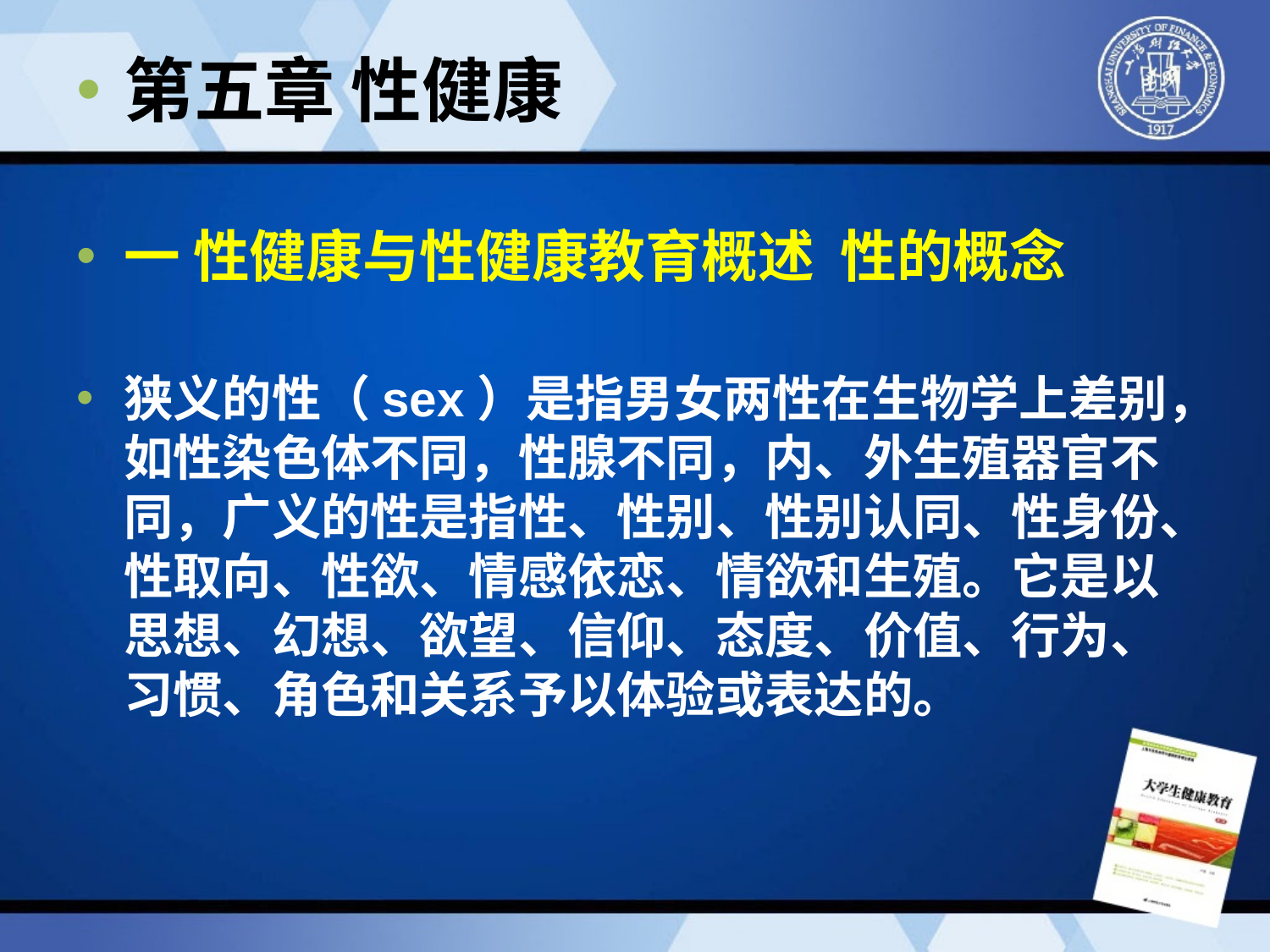

第五章 性健康

一 性健康与性健康教育概述  性的概念

狭义的性（sex）是指男女两性在生物学上差别，如性染色体不同，性腺不同，内、外生殖器官不同，广义的性是指性、性别、性别认同、性身份、性取向、性欲、情感依恋、情欲和生殖。它是以思想、幻想、欲望、信仰、态度、价值、行为、习惯、角色和关系予以体验或表达的。